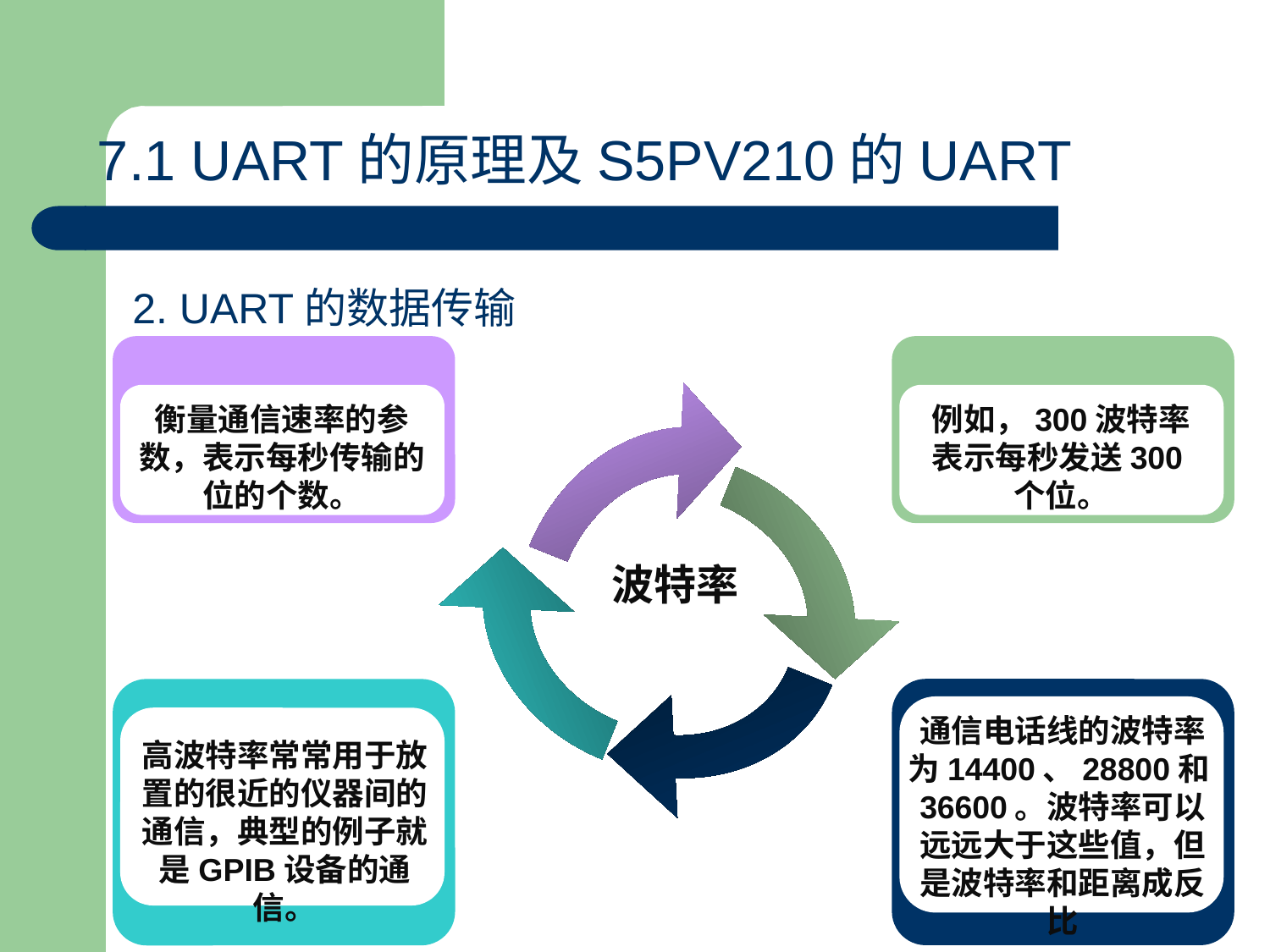

7.1 UART的原理及S5PV210的UART
2. UART的数据传输

衡量通信速率的参数，表示每秒传输的位的个数。
例如，300波特率表示每秒发送300个位。

波特率

通信电话线的波特率为14400、28800和36600。波特率可以远远大于这些值，但是波特率和距离成反比

高波特率常常用于放置的很近的仪器间的通信，典型的例子就是GPIB设备的通信。